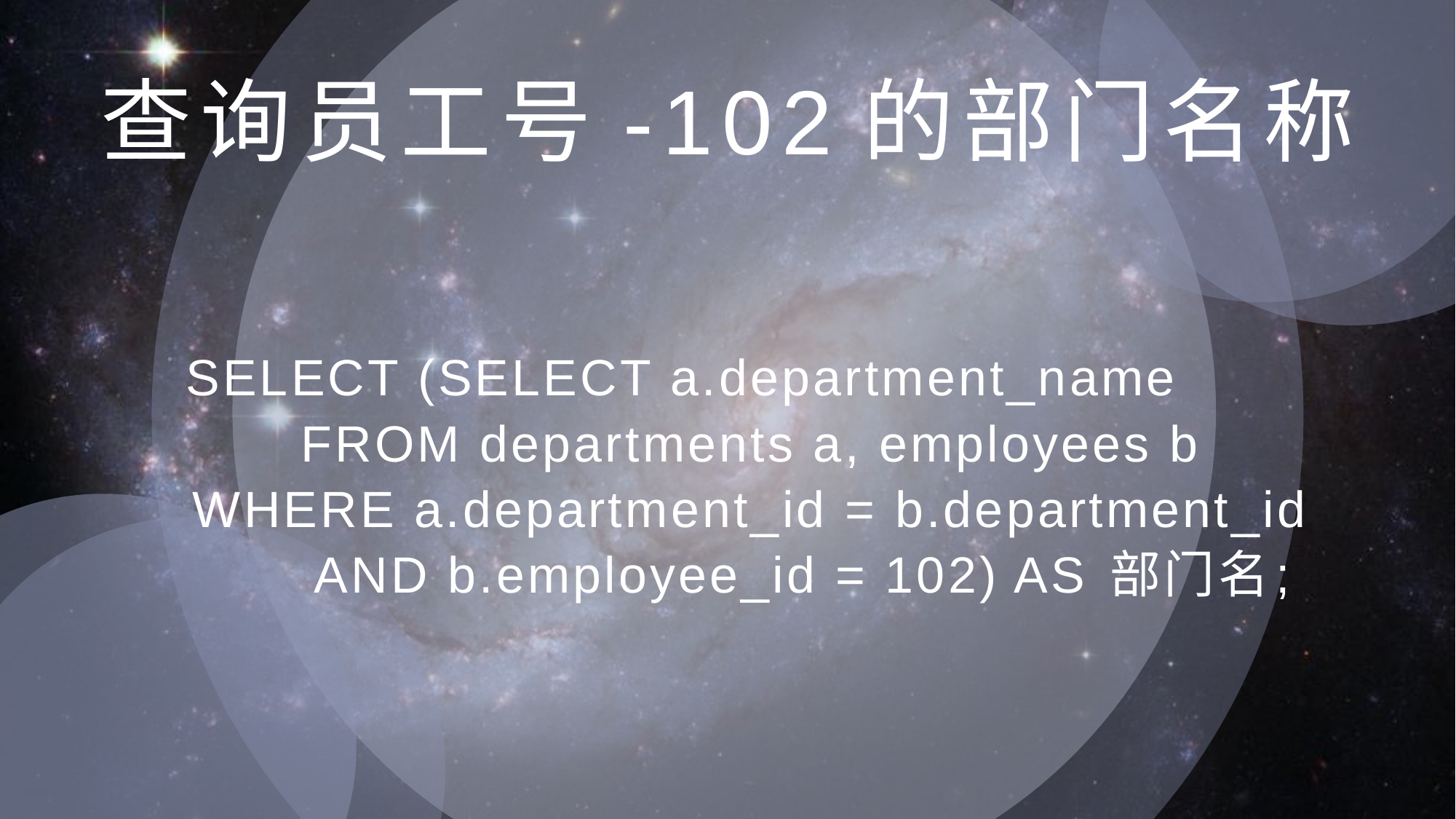

# 查询员工号-102的部门名称

SELECT (SELECT a.department_name
        FROM departments a, employees b
        WHERE a.department_id = b.department_id
              AND b.employee_id = 102) AS 部门名;